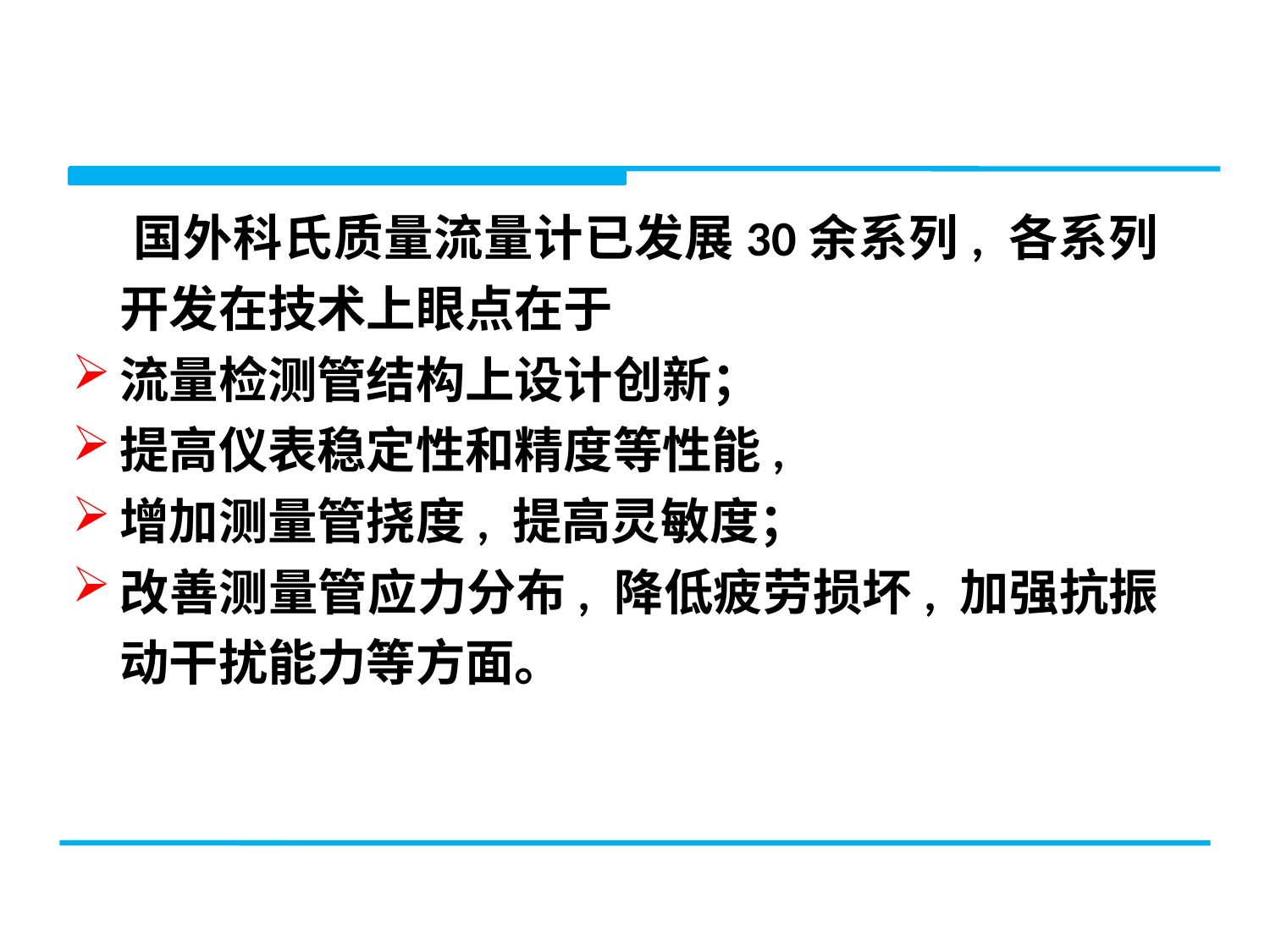

国外科氏质量流量计已发展30余系列, 各系列开发在技术上眼点在于
流量检测管结构上设计创新；
提高仪表稳定性和精度等性能,
增加测量管挠度, 提高灵敏度；
改善测量管应力分布, 降低疲劳损坏, 加强抗振动干扰能力等方面。